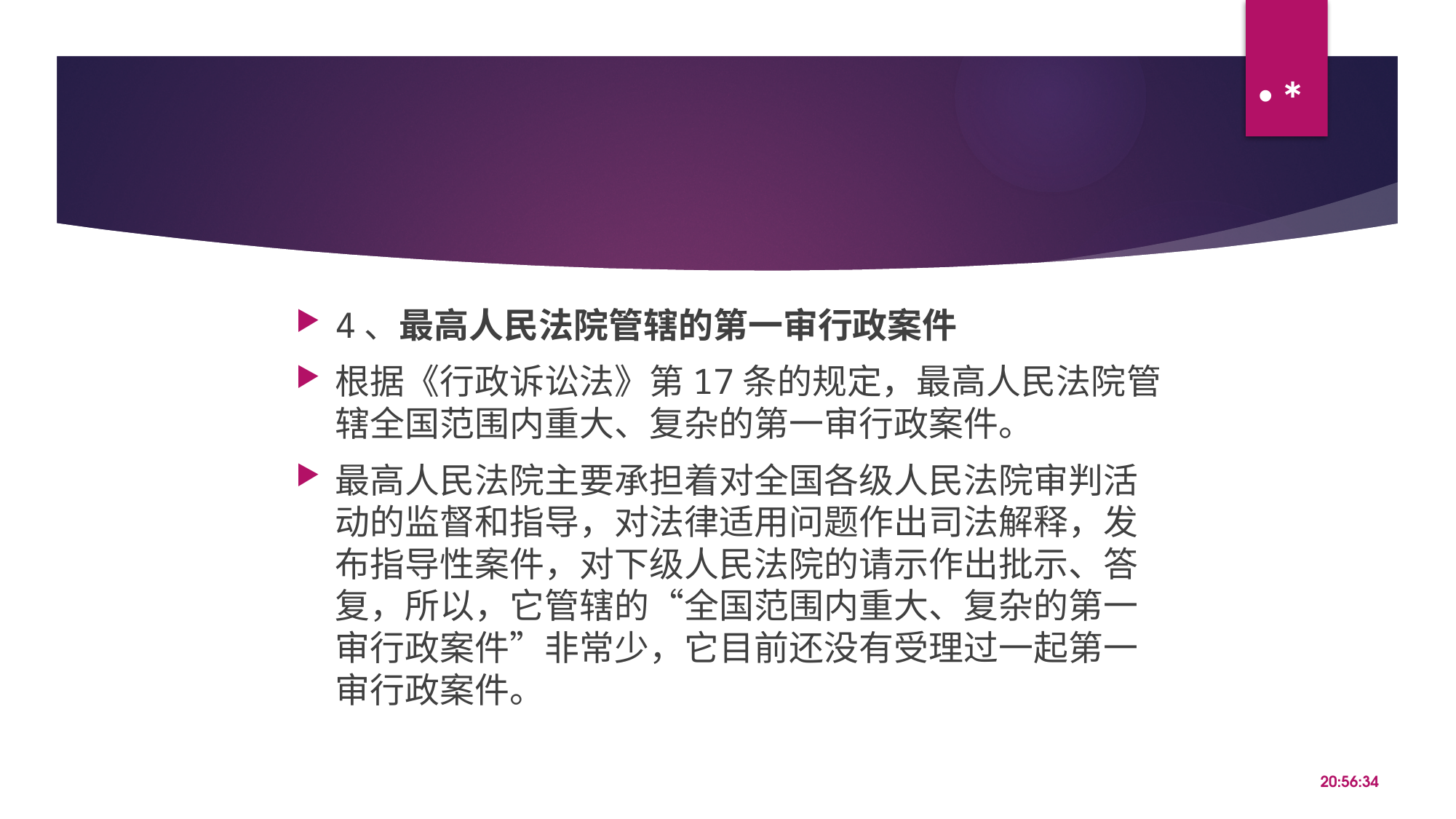

*
#
4、最高人民法院管辖的第一审行政案件
根据《行政诉讼法》第17条的规定，最高人民法院管辖全国范围内重大、复杂的第一审行政案件。
最高人民法院主要承担着对全国各级人民法院审判活动的监督和指导，对法律适用问题作出司法解释，发布指导性案件，对下级人民法院的请示作出批示、答复，所以，它管辖的“全国范围内重大、复杂的第一审行政案件”非常少，它目前还没有受理过一起第一审行政案件。

20:56:34